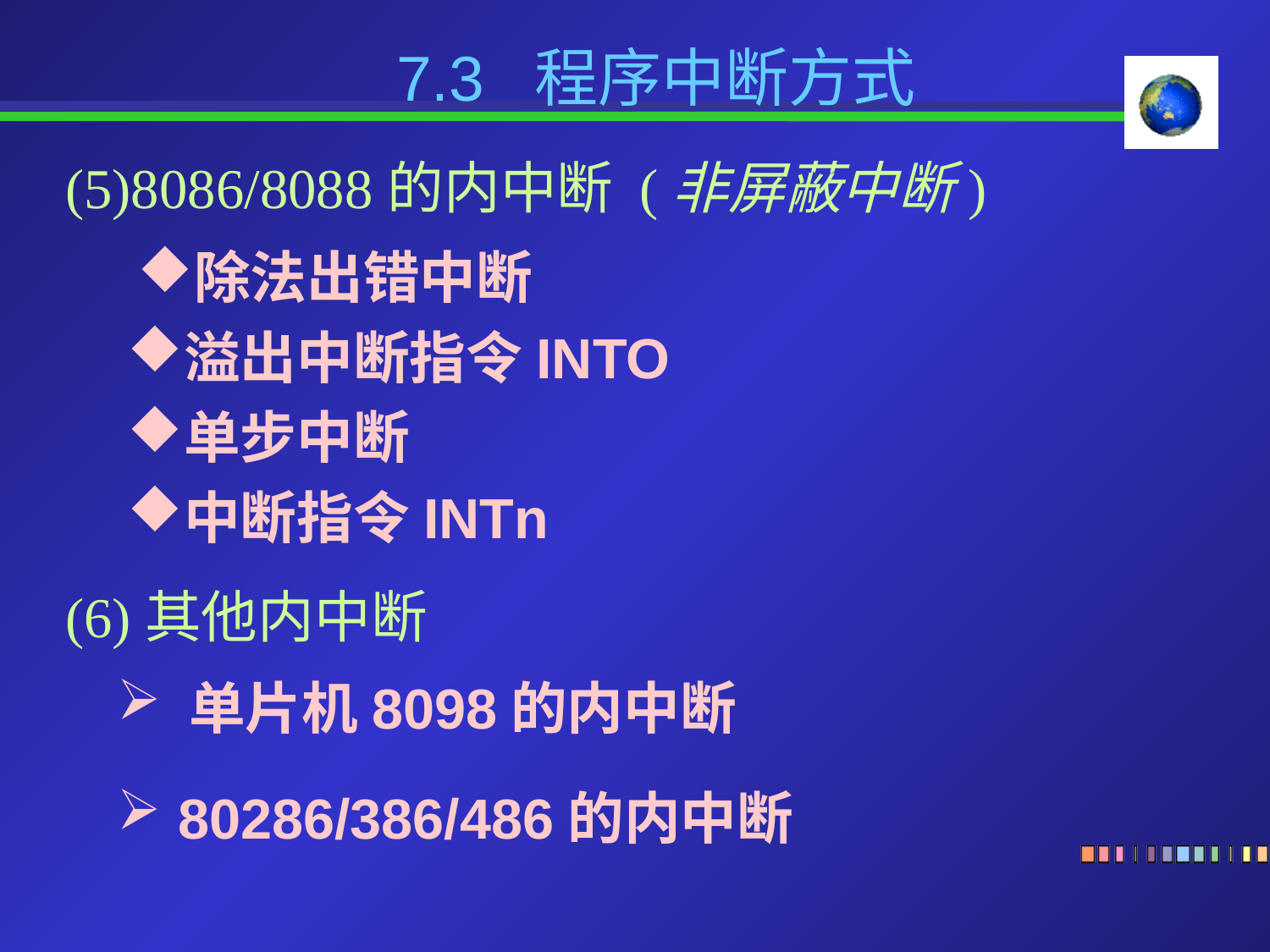

7.3  程序中断方式
(5)8086/8088的内中断 (非屏蔽中断)
除法出错中断
溢出中断指令INTO
单步中断
中断指令INTn
(6)其他内中断
 单片机8098的内中断
 80286/386/486的内中断
35